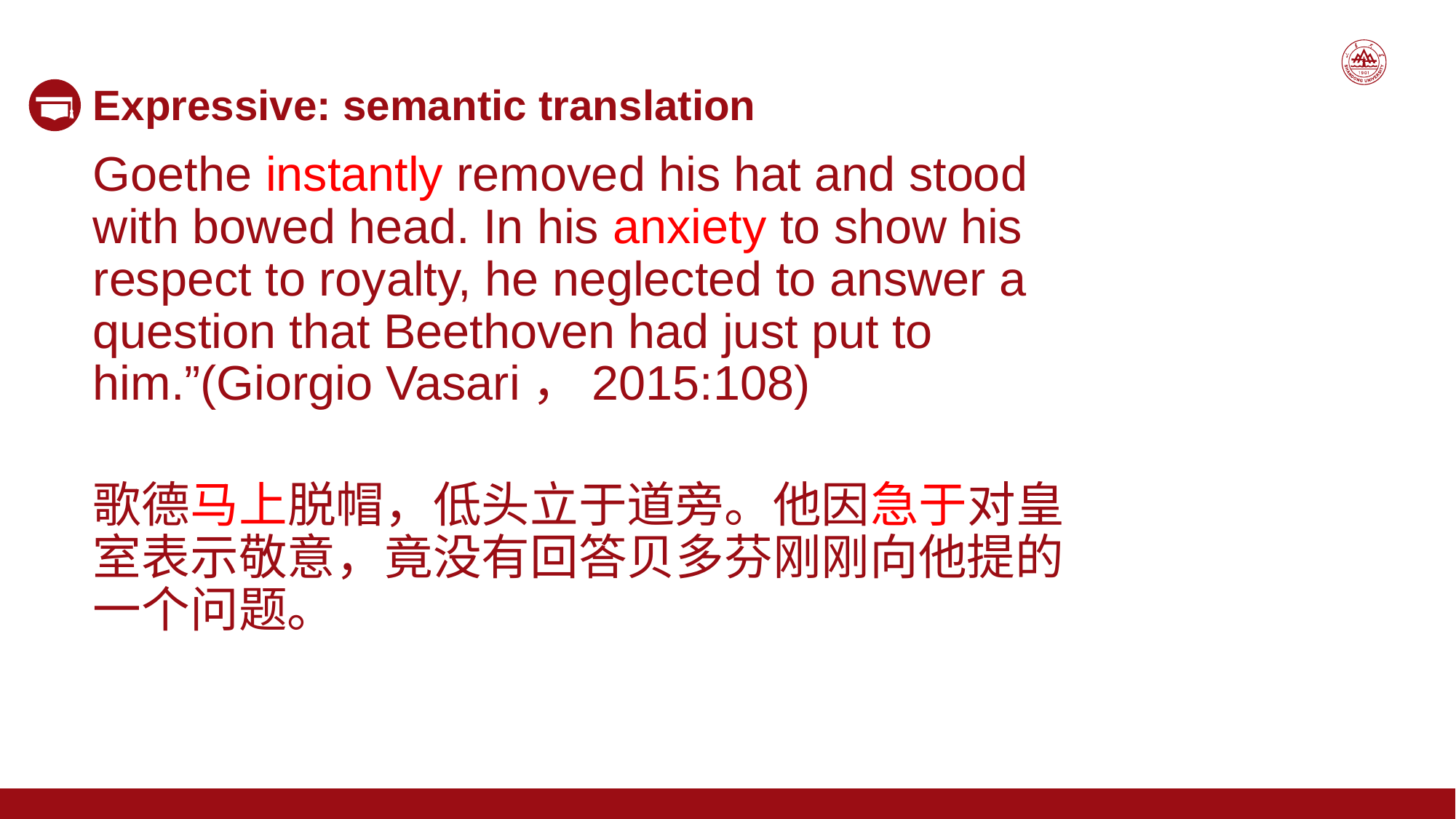

Expressive: semantic translation

Goethe instantly removed his hat and stood with bowed head. In his anxiety to show his respect to royalty, he neglected to answer a question that Beethoven had just put to him.”(Giorgio Vasari，2015:108)

歌德马上脱帽，低头立于道旁。他因急于对皇室表示敬意，竟没有回答贝多芬刚刚向他提的一个问题。